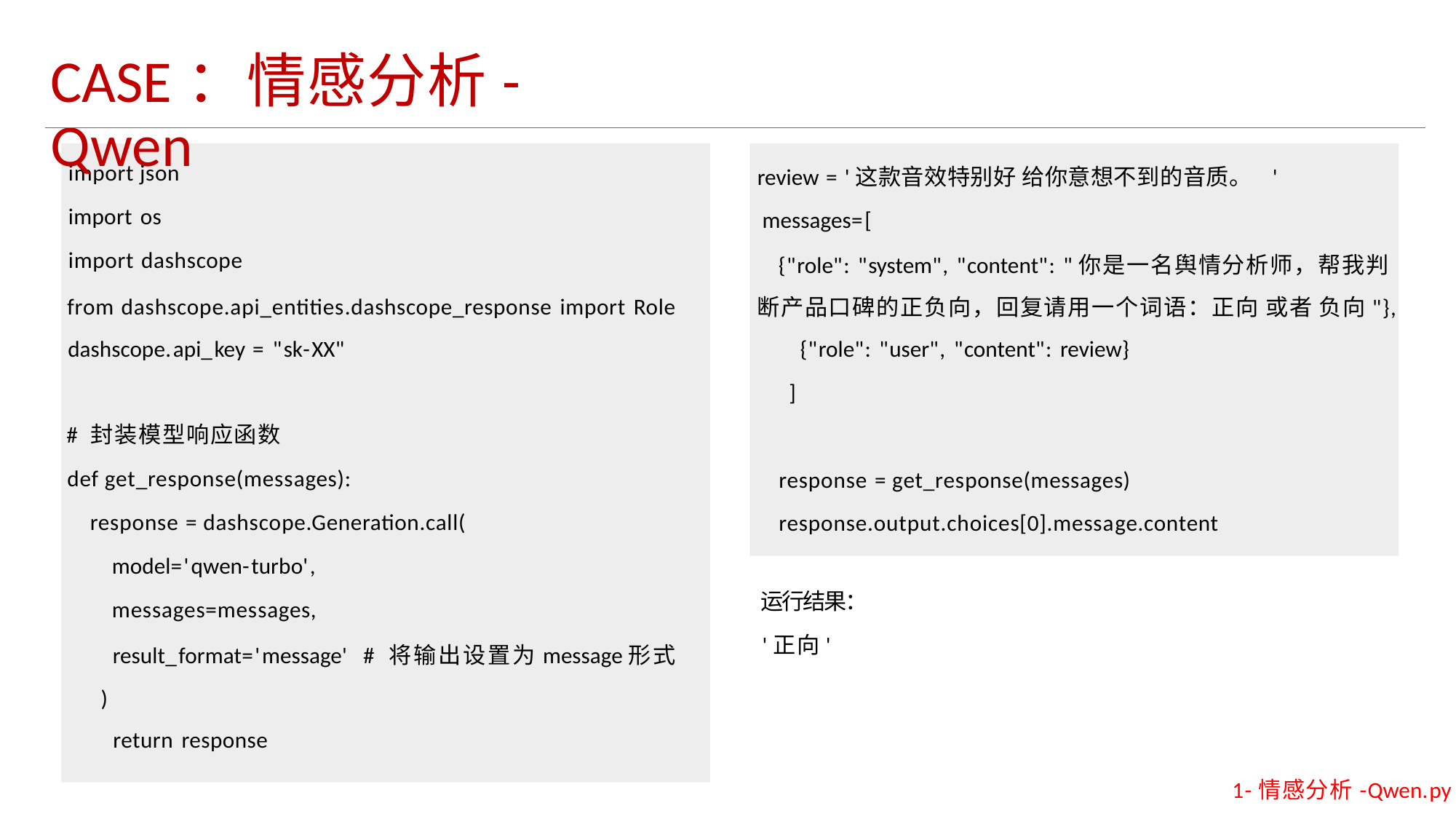

CASE：情感分析-Qwen

review = '这款音效特别好 给你意想不到的音质。  '                         messages=[
{"role": "system", "content": "你是一名舆情分析师，帮我判  断产品口碑的正负向，回复请用一个词语：正向 或者 负向"},
{"role": "user", "content": review}
]

response = get_response(messages)

response.output.choices[0].message.content

import json
import os
import dashscope
from dashscope.api_entities.dashscope_response import Role       dashscope.api_key = "sk-XX"

# 封装模型响应函数
def get_response(messages):
response = dashscope.Generation.call(
model='qwen-turbo',
messages=messages,
result_format='message'  # 将输出设置为message形式        )

return response

运行结果：
'正向'

1-情感分析-Qwen.py